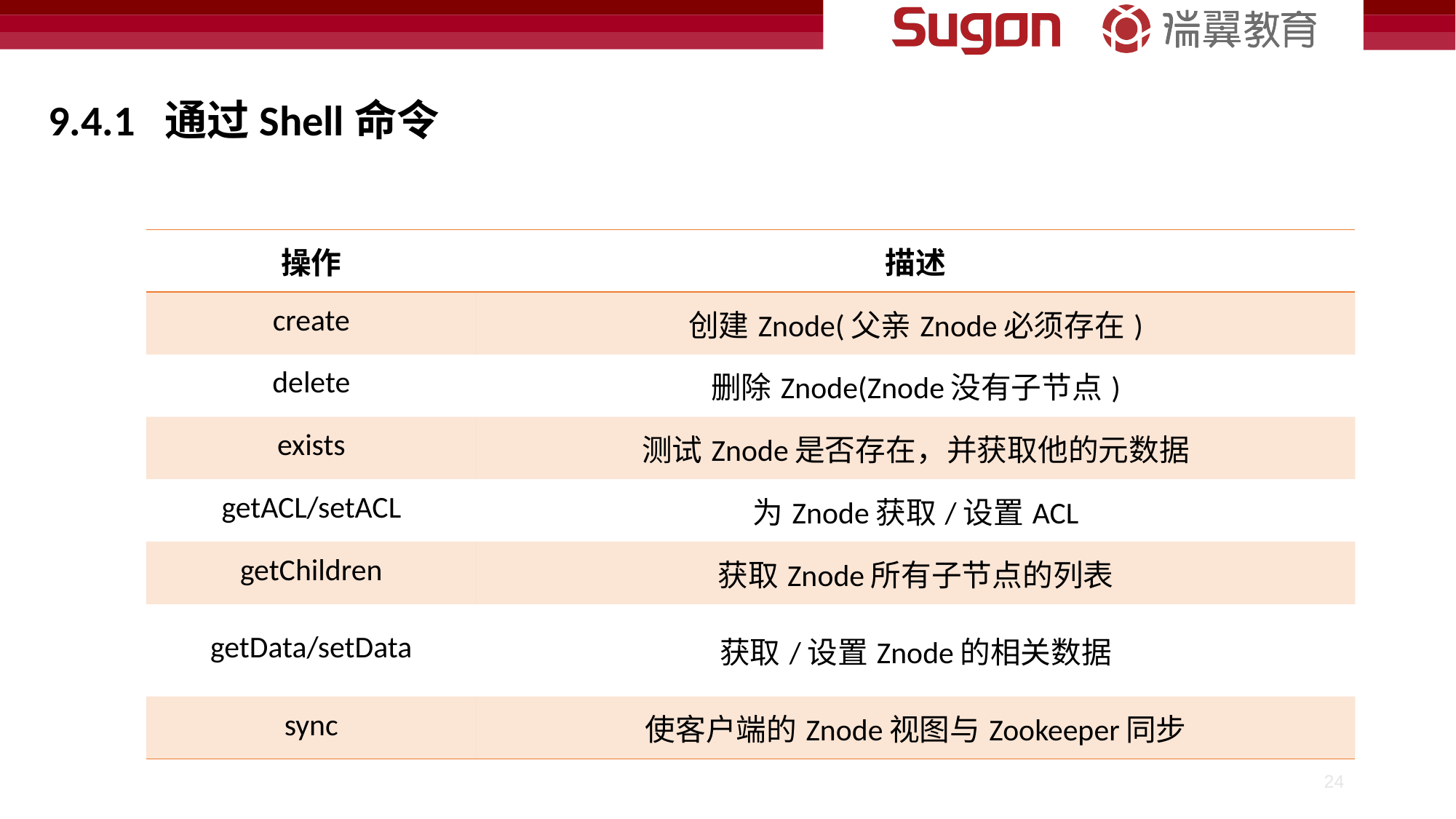

9.4.1  通过Shell命令
| 操作 | 描述 |
| --- | --- |
| create | 创建Znode(父亲Znode必须存在) |
| delete | 删除Znode(Znode没有子节点) |
| exists | 测试Znode是否存在，并获取他的元数据 |
| getACL/setACL | 为Znode获取/设置ACL |
| getChildren | 获取Znode所有子节点的列表 |
| getData/setData | 获取/设置Znode的相关数据 |
| sync | 使客户端的Znode视图与Zookeeper同步 |
24